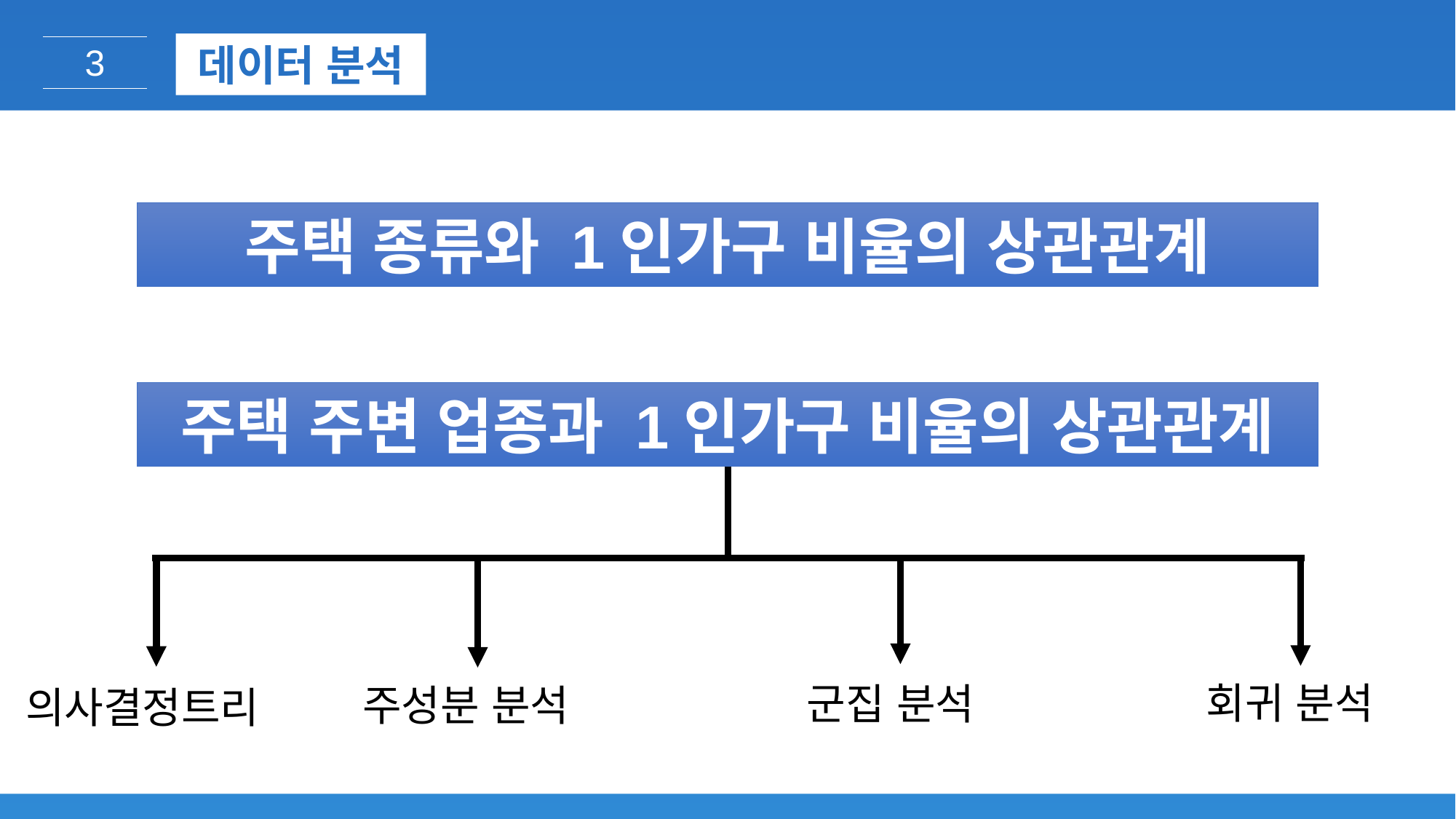

데이터 분석
3

주택 종류와 1인가구 비율의 상관관계
주택 주변 업종과 1인가구 비율의 상관관계
회귀 분석
군집 분석
주성분 분석
의사결정트리